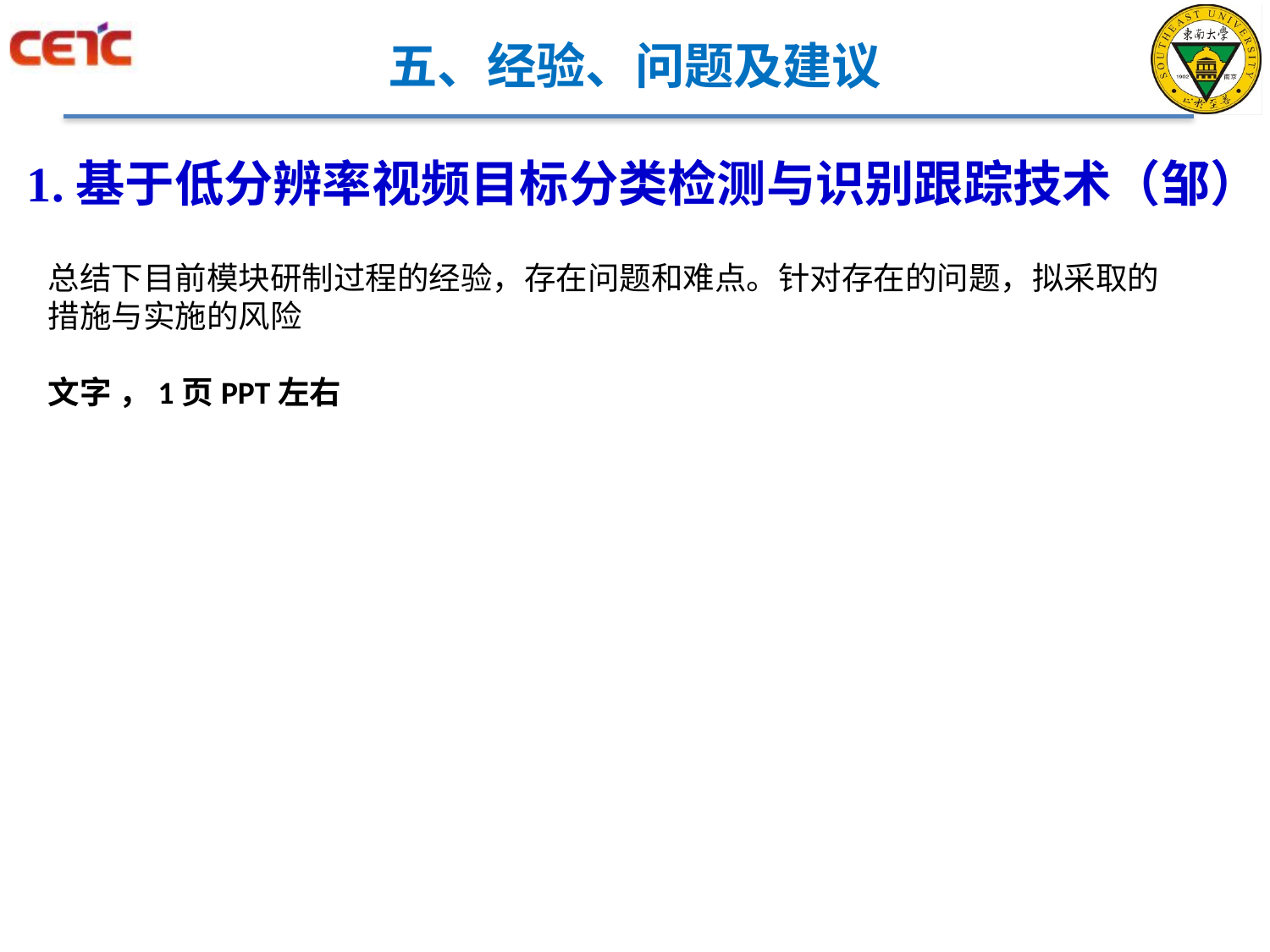

# 五、经验、问题及建议
1.基于低分辨率视频目标分类检测与识别跟踪技术（邹）
总结下目前模块研制过程的经验，存在问题和难点。针对存在的问题，拟采取的措施与实施的风险

文字 ，1页PPT左右